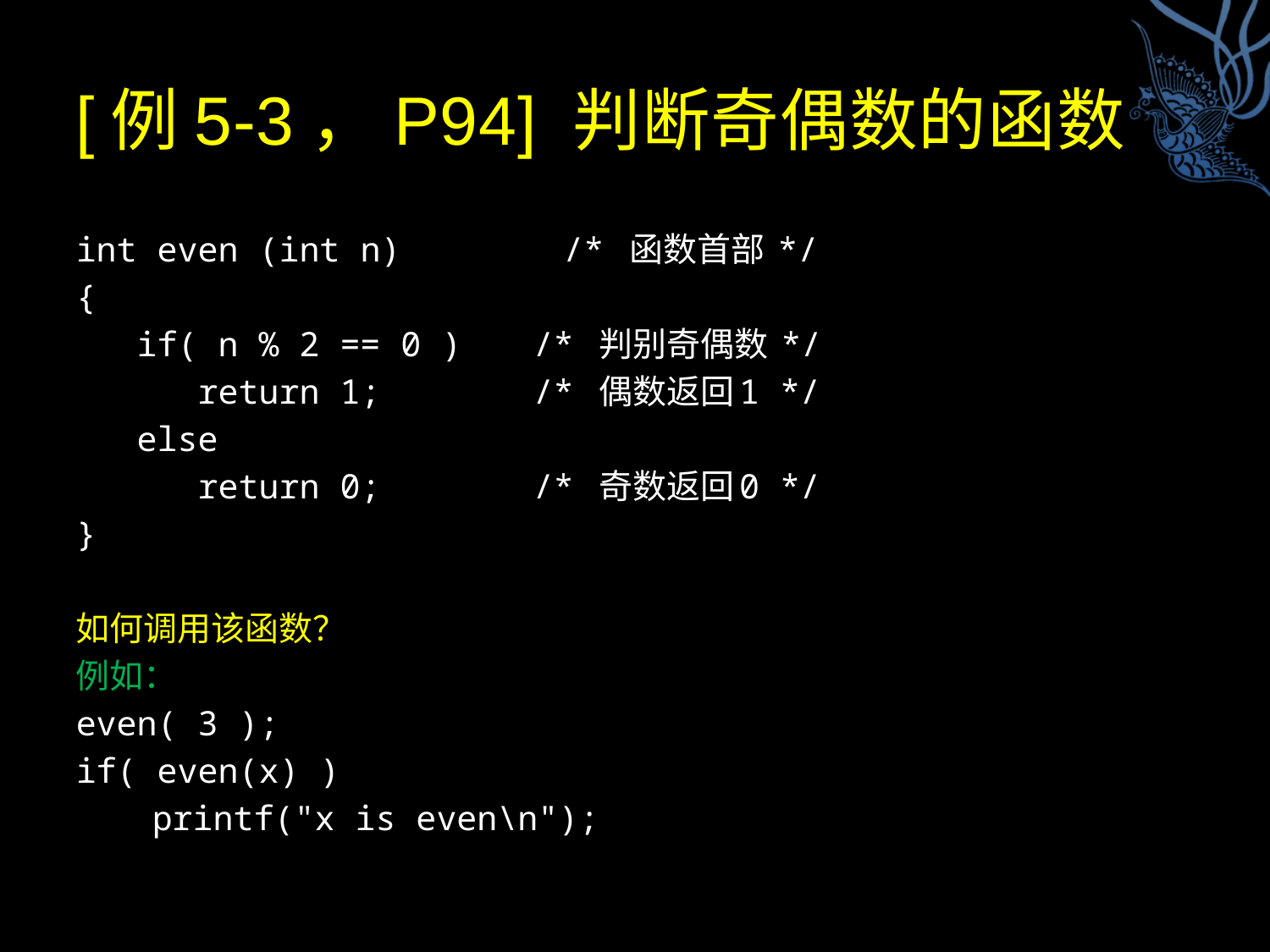

# [例5-3，P94] 判断奇偶数的函数
int even (int n)        /* 函数首部 */
{
   if( n % 2 == 0 ) 	/* 判别奇偶数 */
      return 1;		/* 偶数返回1 */
   else
      return 0;		/* 奇数返回0 */
}

如何调用该函数？
例如：
even( 3 );
if( even(x) )
	printf("x is even\n");